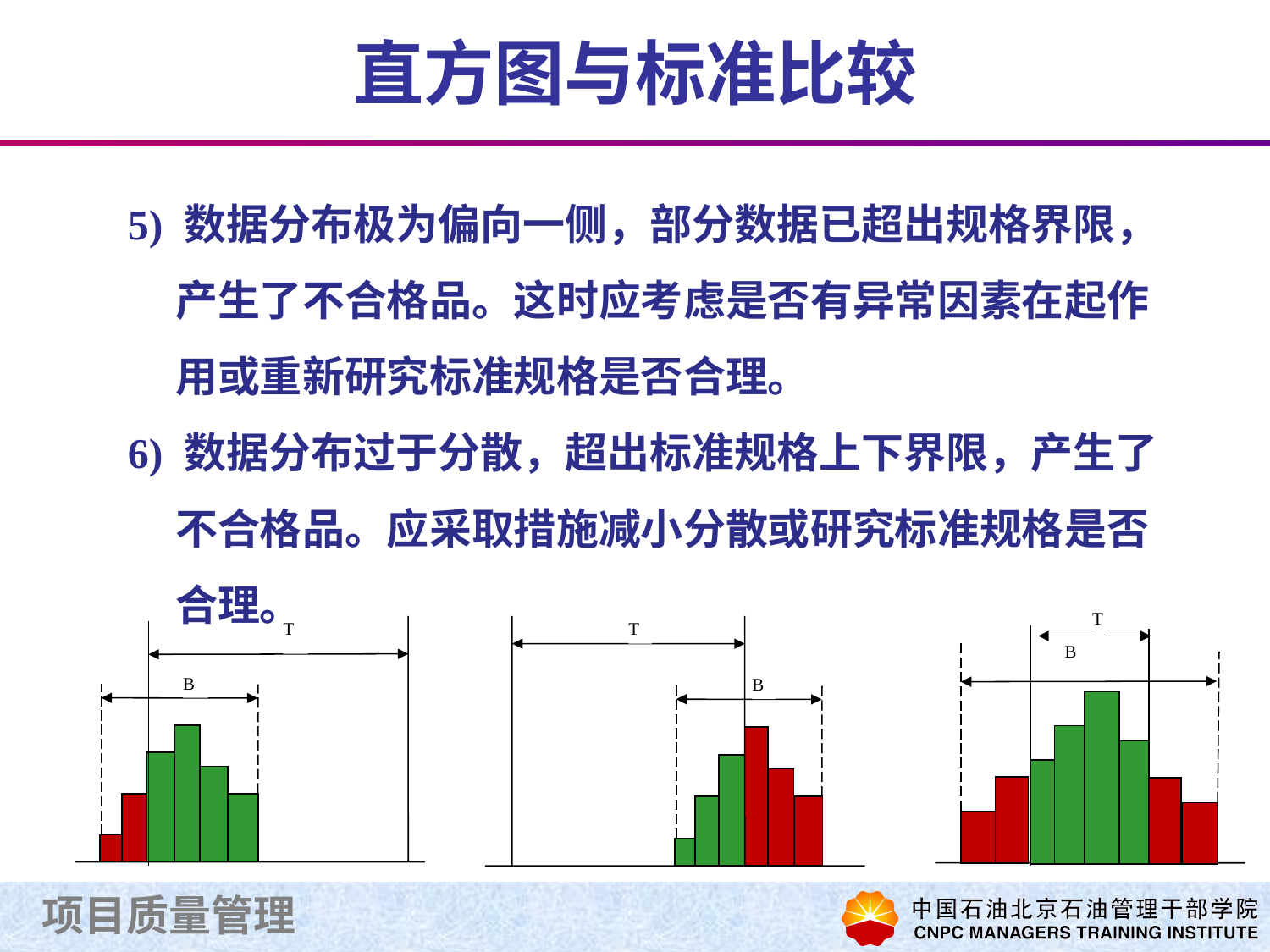

# 直方图与标准比较
5) 数据分布极为偏向一侧，部分数据已超出规格界限，产生了不合格品。这时应考虑是否有异常因素在起作用或重新研究标准规格是否合理。
6) 数据分布过于分散，超出标准规格上下界限，产生了不合格品。应采取措施减小分散或研究标准规格是否合理。
T

B

T

B

T

B